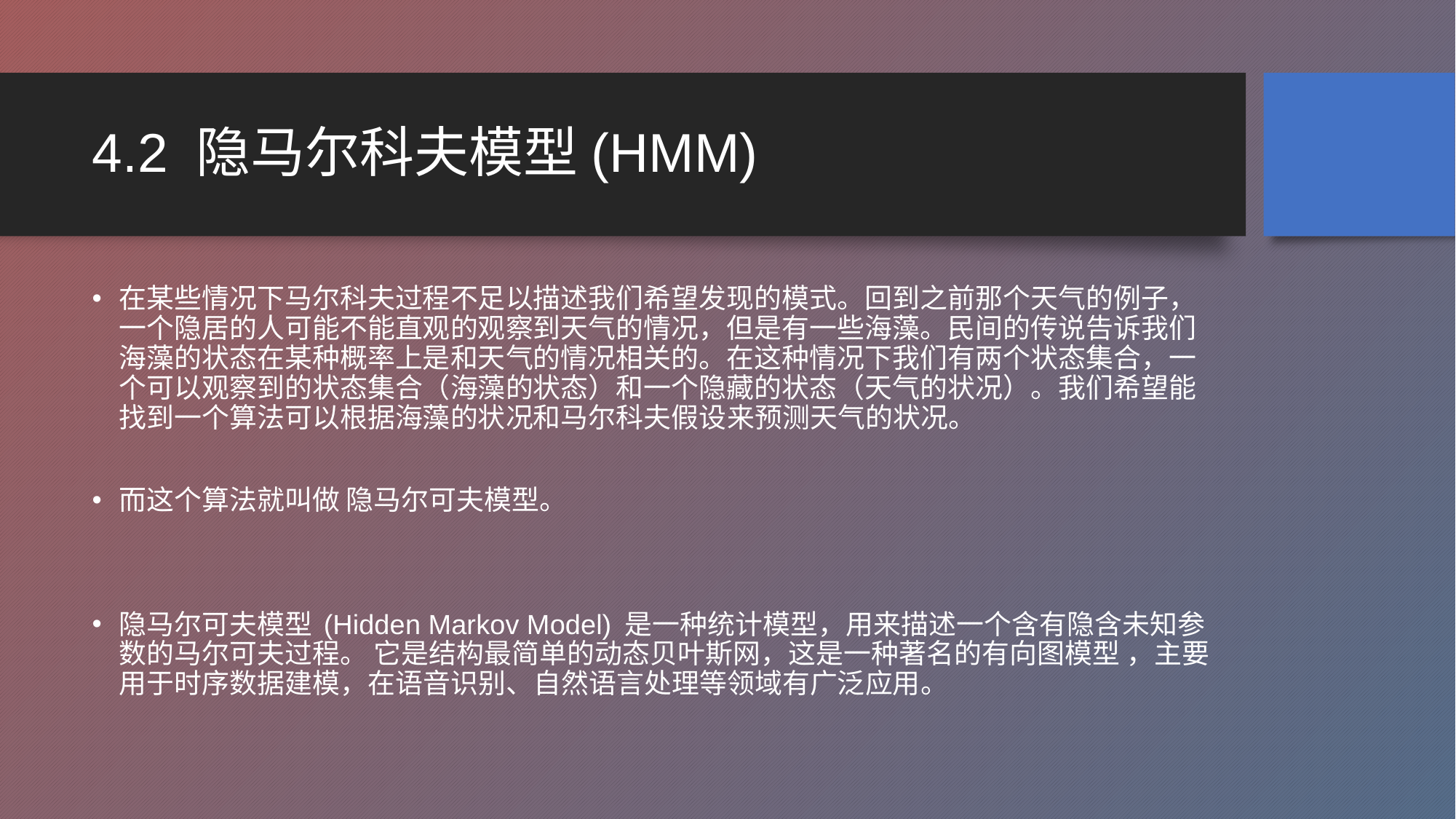

# 4.2 隐马尔科夫模型(HMM)
在某些情况下马尔科夫过程不足以描述我们希望发现的模式。回到之前那个天气的例子，一个隐居的人可能不能直观的观察到天气的情况，但是有一些海藻。民间的传说告诉我们海藻的状态在某种概率上是和天气的情况相关的。在这种情况下我们有两个状态集合，一个可以观察到的状态集合（海藻的状态）和一个隐藏的状态（天气的状况）。我们希望能找到一个算法可以根据海藻的状况和马尔科夫假设来预测天气的状况。

而这个算法就叫做 隐马尔可夫模型。

隐马尔可夫模型 (Hidden Markov Model) 是一种统计模型，用来描述一个含有隐含未知参数的马尔可夫过程。 它是结构最简单的动态贝叶斯网，这是一种著名的有向图模型 ，主要用于时序数据建模，在语音识别、自然语言处理等领域有广泛应用。